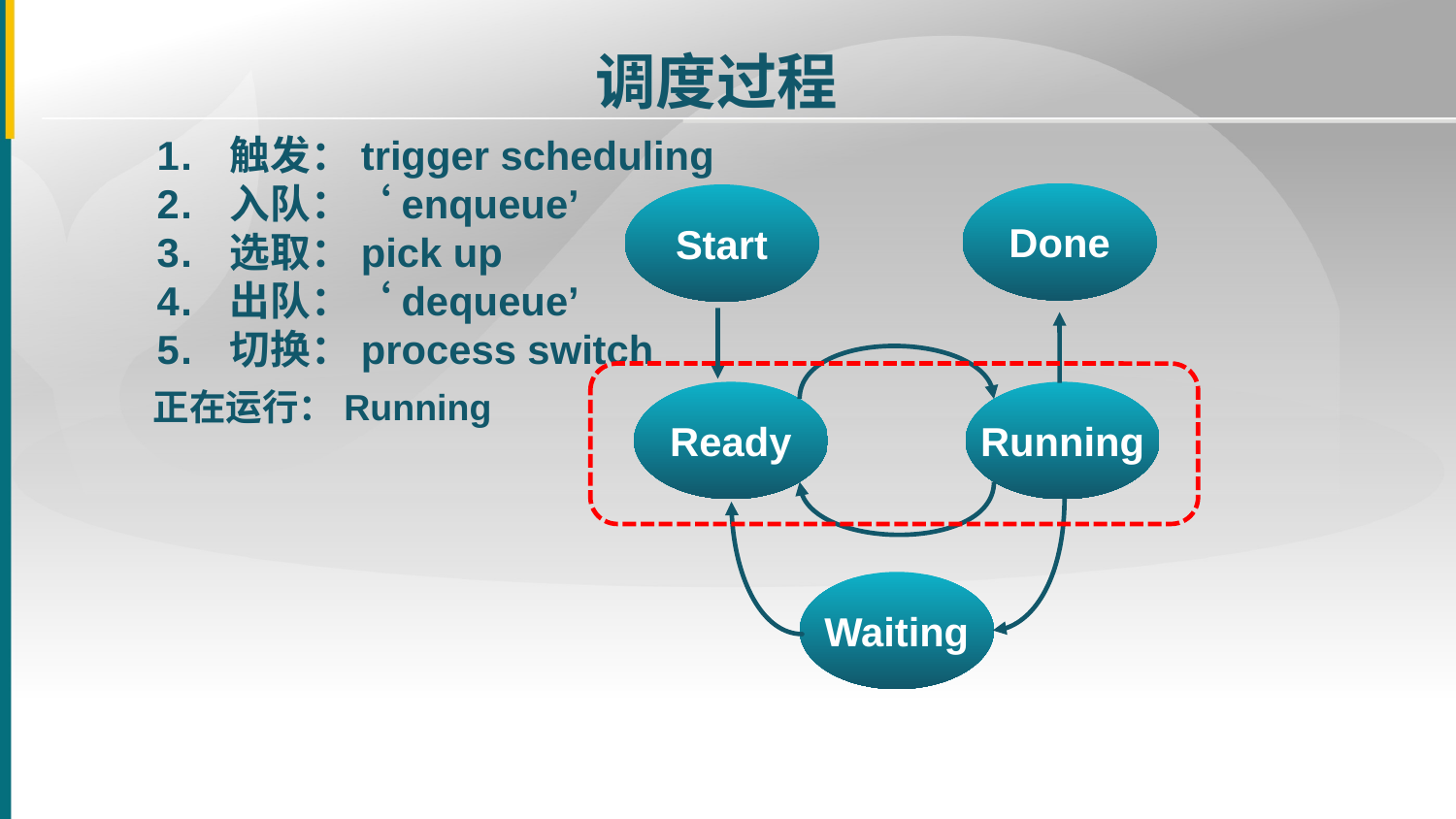

调度过程
触发：trigger scheduling
入队：‘enqueue’
选取：pick up
出队：‘dequeue’
切换：process switch
Done
Start

Ready
Running

Waiting

正在运行：Running